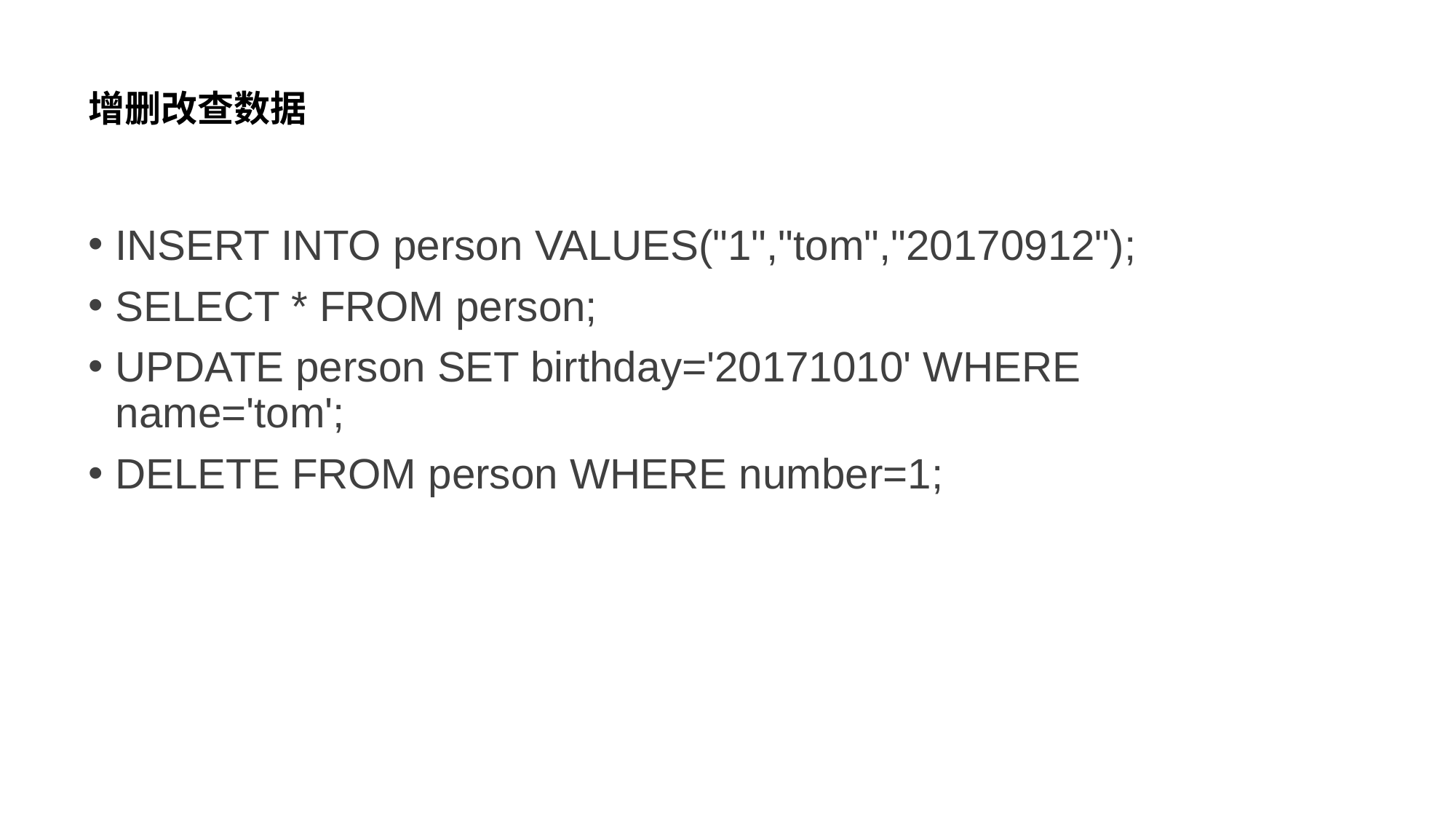

# 增删改查数据
INSERT INTO person VALUES("1","tom","20170912");
SELECT * FROM person;
UPDATE person SET birthday='20171010' WHERE name='tom';
DELETE FROM person WHERE number=1;